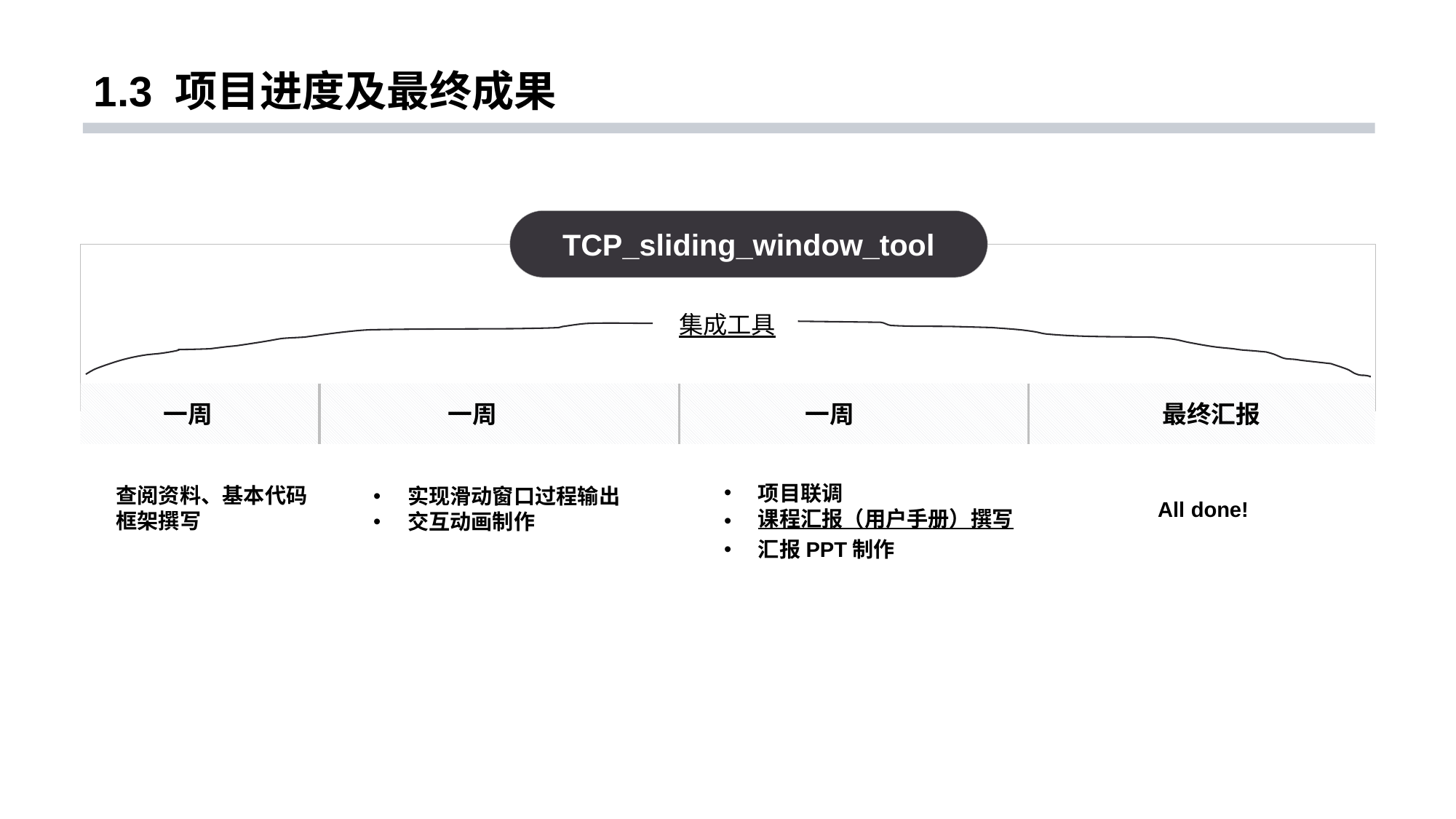

# 1.3 项目进度及最终成果
TCP_sliding_window_tool

集成工具

一周
一周
一周
最终汇报
实现滑动窗口过程输出
交互动画制作
查阅资料、基本代码
框架撰写
项目联调
课程汇报（用户手册）撰写
汇报PPT制作

All done!